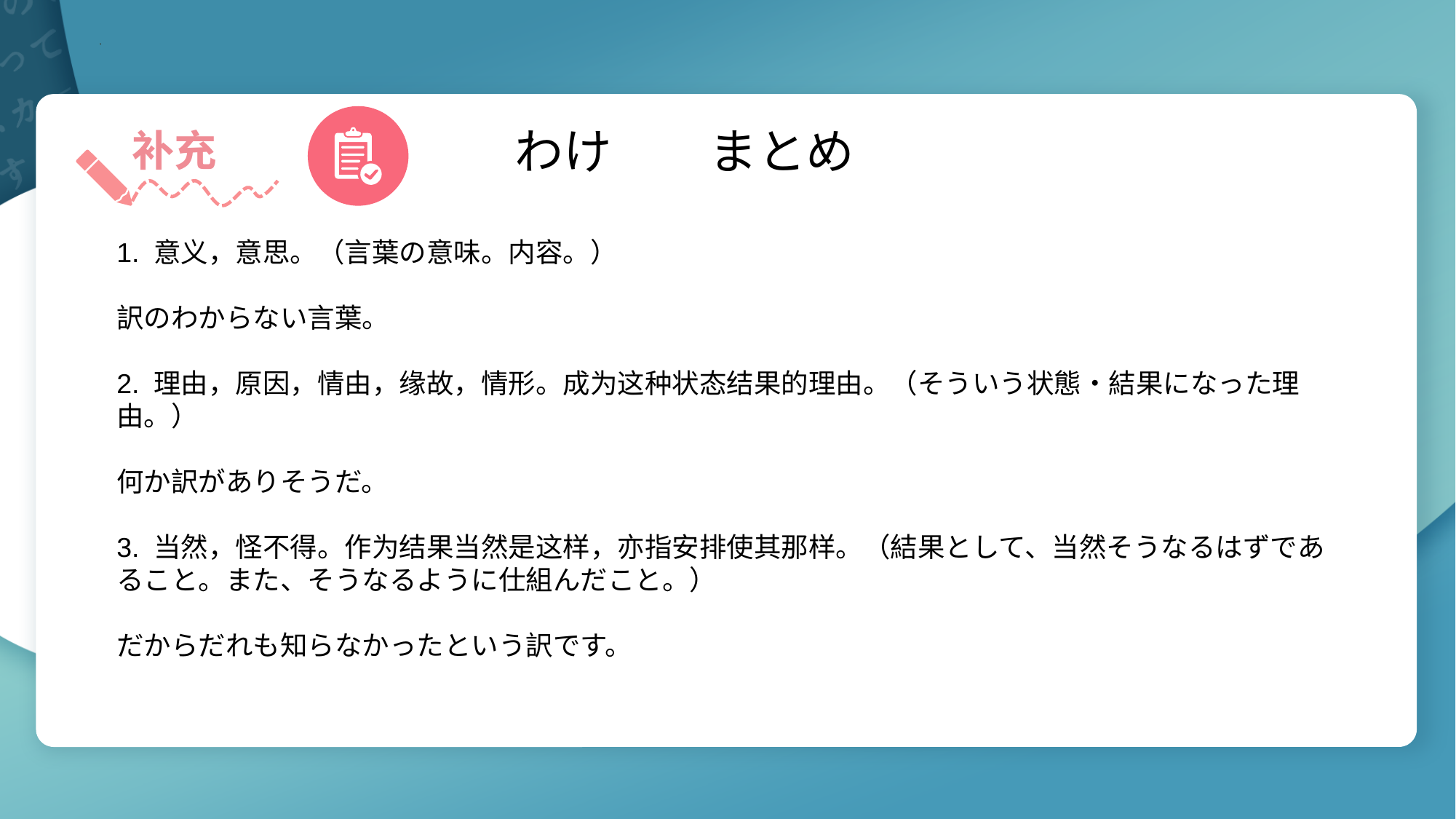

补充

わけ　　まとめ
1. 意义，意思。（言葉の意味。内容。）

訳のわからない言葉。

2. 理由，原因，情由，缘故，情形。成为这种状态结果的理由。（そういう状態・結果になった理由。）

何か訳がありそうだ。

3. 当然，怪不得。作为结果当然是这样，亦指安排使其那样。（結果として、当然そうなるはずであること。また、そうなるように仕組んだこと。）

だからだれも知らなかったという訳です。